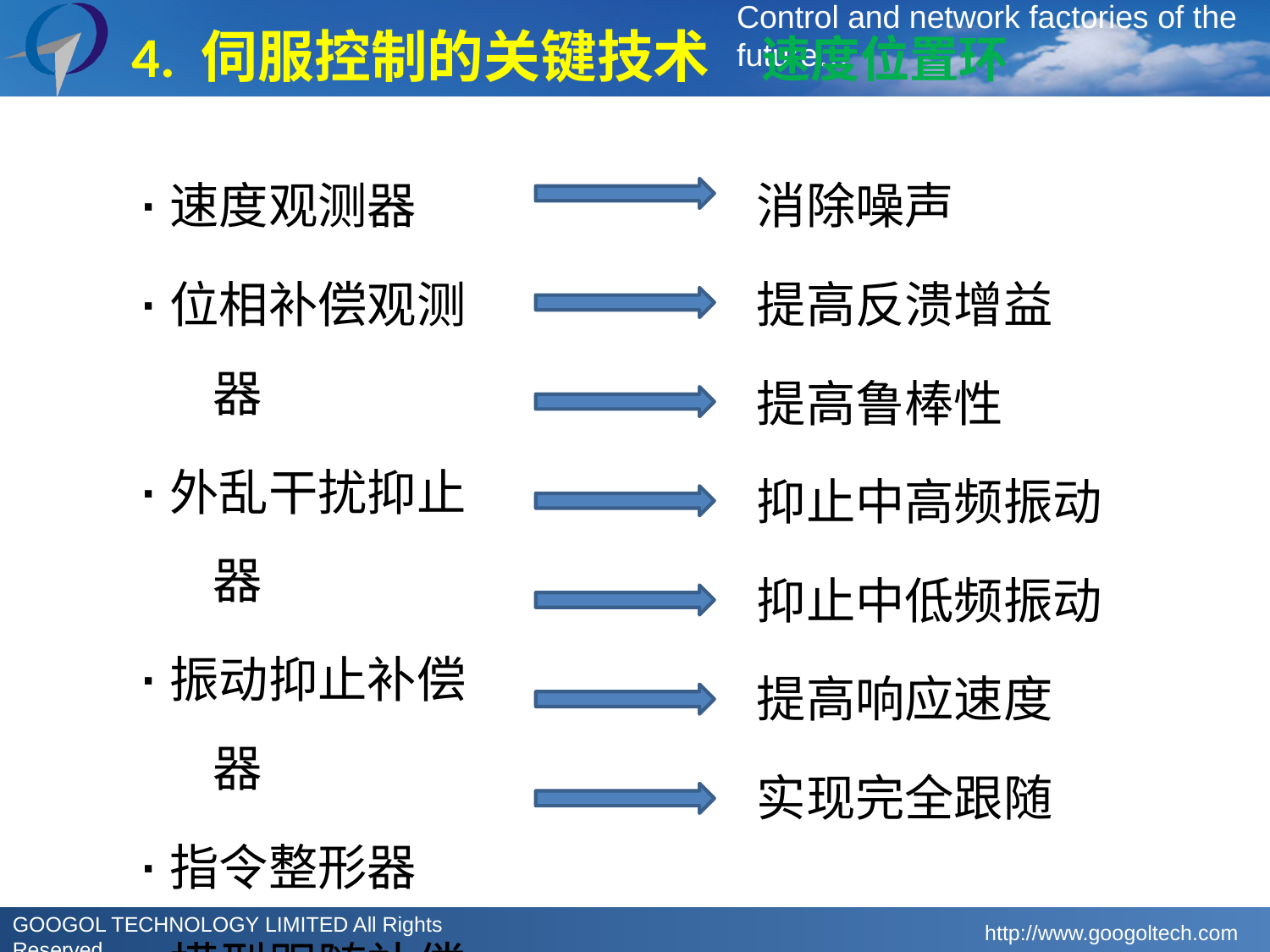

4. 伺服控制的关键技术    速度位置环
·速度观测器
·位相补偿观测器
·外乱干扰抑止器
·振动抑止补偿器
·指令整形器
·模型跟随补偿器
·自学习控制器

消除噪声
提高反溃增益
提高鲁棒性
抑止中高频振动
抑止中低频振动
提高响应速度
实现完全跟随

GOOGOL TECHNOLOGY LIMITED All Rights Reserved